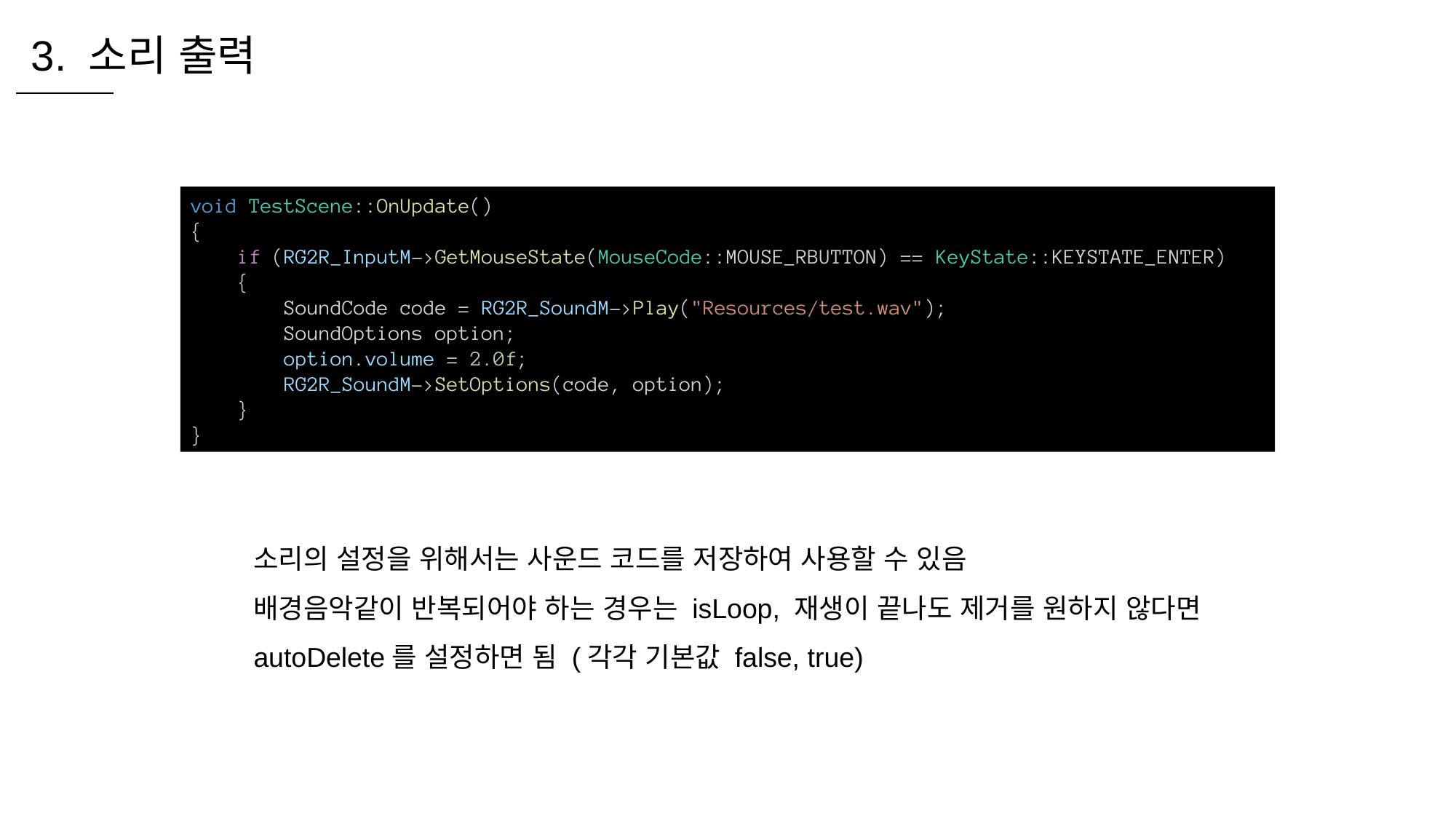

3. 소리 출력
void TestScene::OnUpdate()
{
    if (RG2R_InputM->GetMouseState(MouseCode::MOUSE_RBUTTON) == KeyState::KEYSTATE_ENTER)
    {
        SoundCode code = RG2R_SoundM->Play("Resources/test.wav");
        SoundOptions option;
        option.volume = 2.0f;
        RG2R_SoundM->SetOptions(code, option);
    }
}
소리의 설정을 위해서는 사운드 코드를 저장하여 사용할 수 있음
배경음악같이 반복되어야 하는 경우는 isLoop, 재생이 끝나도 제거를 원하지 않다면
autoDelete를 설정하면 됨 (각각 기본값 false, true)